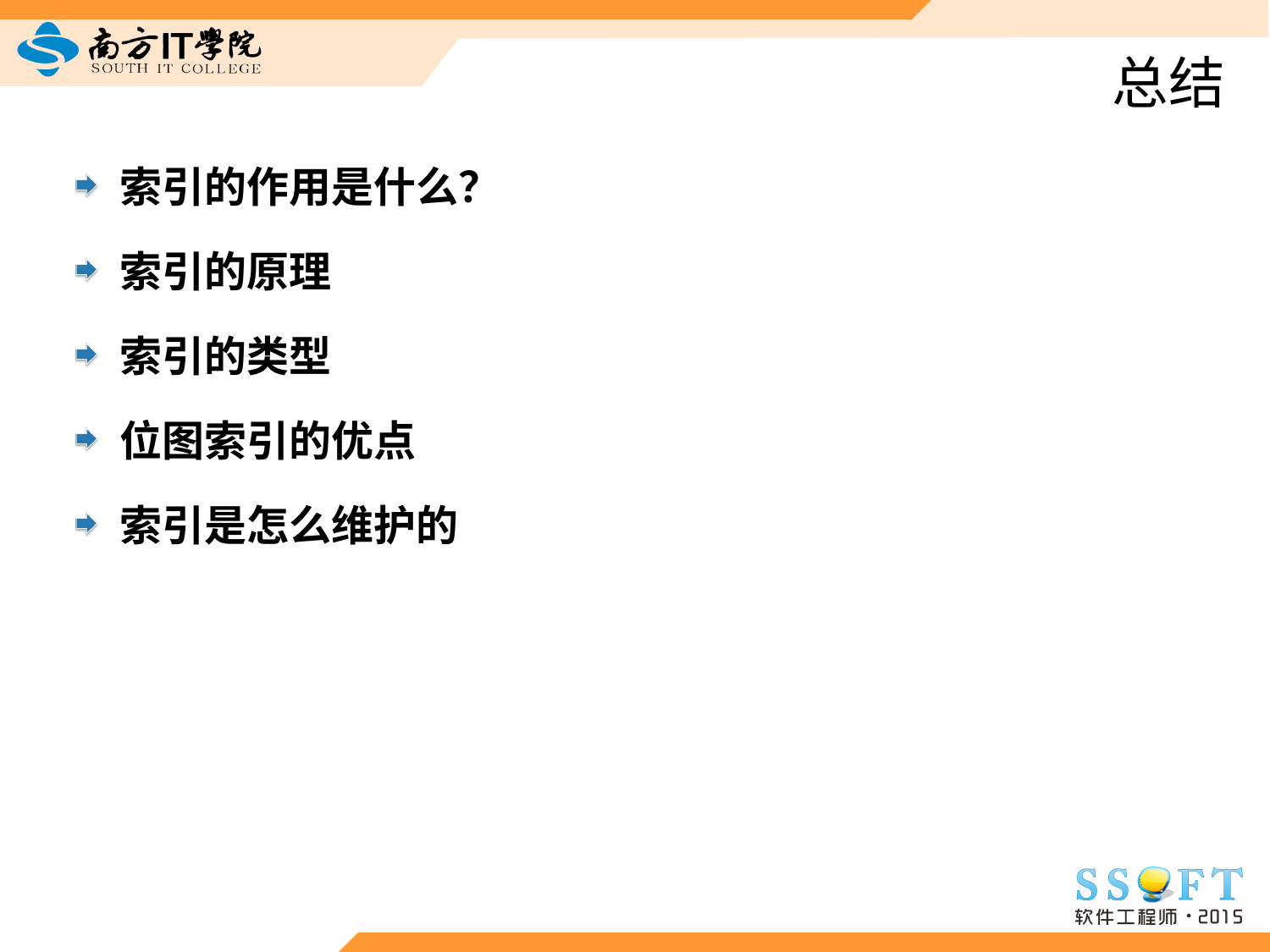

# 总结
索引的作用是什么？
索引的原理
索引的类型
位图索引的优点
索引是怎么维护的